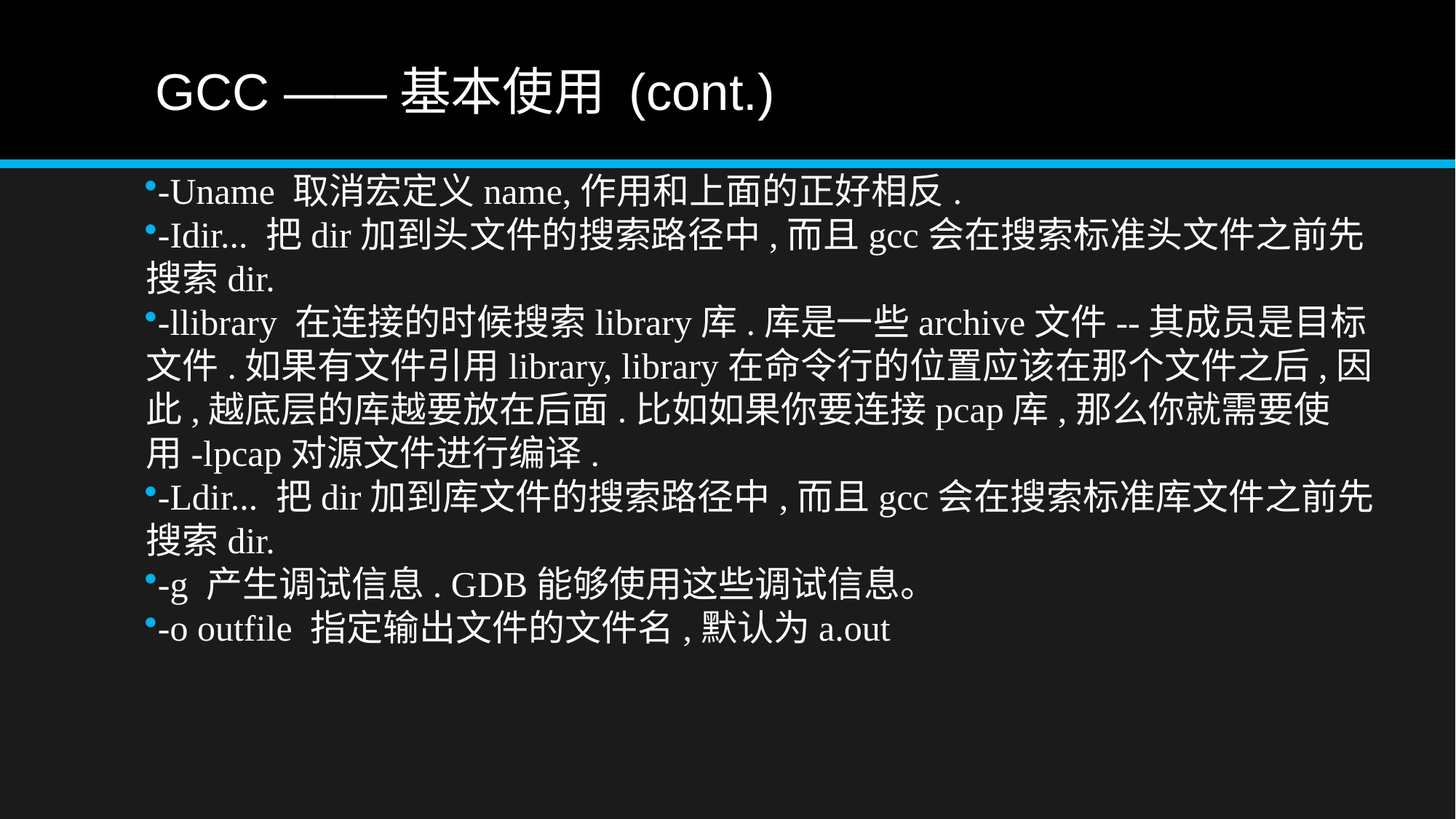

# GCC ——基本使用 (cont.)
-Uname 取消宏定义name,作用和上面的正好相反.
-Idir... 把dir加到头文件的搜索路径中,而且gcc会在搜索标准头文件之前先搜索dir.
-llibrary 在连接的时候搜索library库.库是一些archive文件--其成员是目标文件.如果有文件引用library, library在命令行的位置应该在那个文件之后,因此,越底层的库越要放在后面.比如如果你要连接pcap库,那么你就需要使用-lpcap对源文件进行编译.
-Ldir... 把dir加到库文件的搜索路径中,而且gcc会在搜索标准库文件之前先搜索dir.
-g 产生调试信息. GDB能够使用这些调试信息。
-o outfile 指定输出文件的文件名,默认为a.out